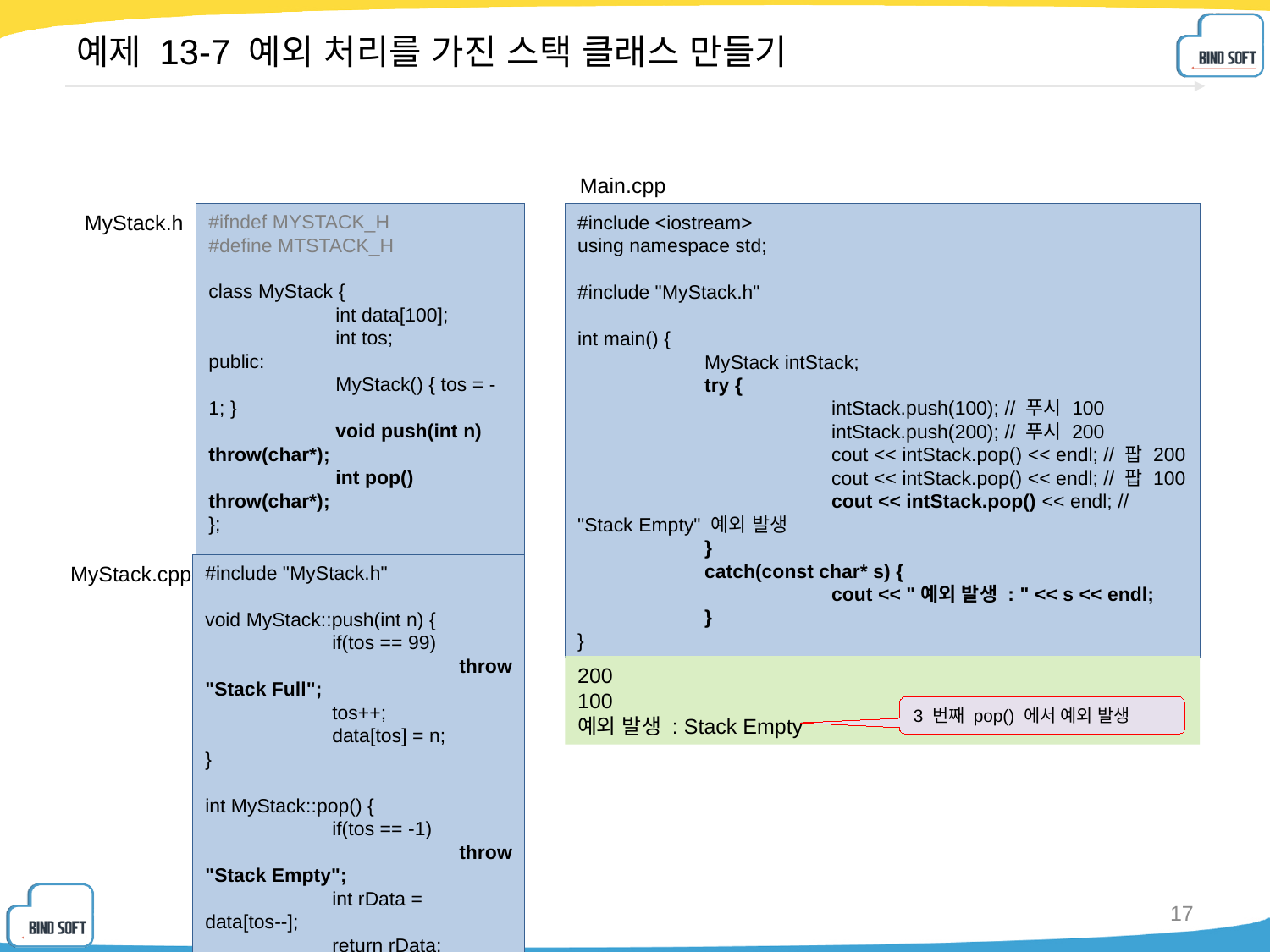

# 예제 13-7 예외 처리를 가진 스택 클래스 만들기
Main.cpp
MyStack.h
#ifndef MYSTACK_H
#define MTSTACK_H

class MyStack {
	int data[100];
	int tos;
public:
	MyStack() { tos = -1; }
	void push(int n) throw(char*);
	int pop() throw(char*);
};

#endif
#include <iostream>
using namespace std;

#include "MyStack.h"

int main() {
	MyStack intStack;
	try {
		intStack.push(100); // 푸시 100
		intStack.push(200); // 푸시 200
		cout << intStack.pop() << endl; // 팝 200
		cout << intStack.pop() << endl; // 팝 100
		cout << intStack.pop() << endl; // "Stack Empty" 예외 발생
	}
	catch(const char* s) {
		cout << "예외 발생 : " << s << endl;
	}
}
MyStack.cpp
#include "MyStack.h"

void MyStack::push(int n) {
	if(tos == 99)
		throw "Stack Full";
	tos++;
	data[tos] = n;
}

int MyStack::pop() {
	if(tos == -1)
		throw "Stack Empty";
	int rData = data[tos--];
	return rData;
}
200
100
예외 발생 : Stack Empty
3 번째 pop() 에서 예외 발생
17